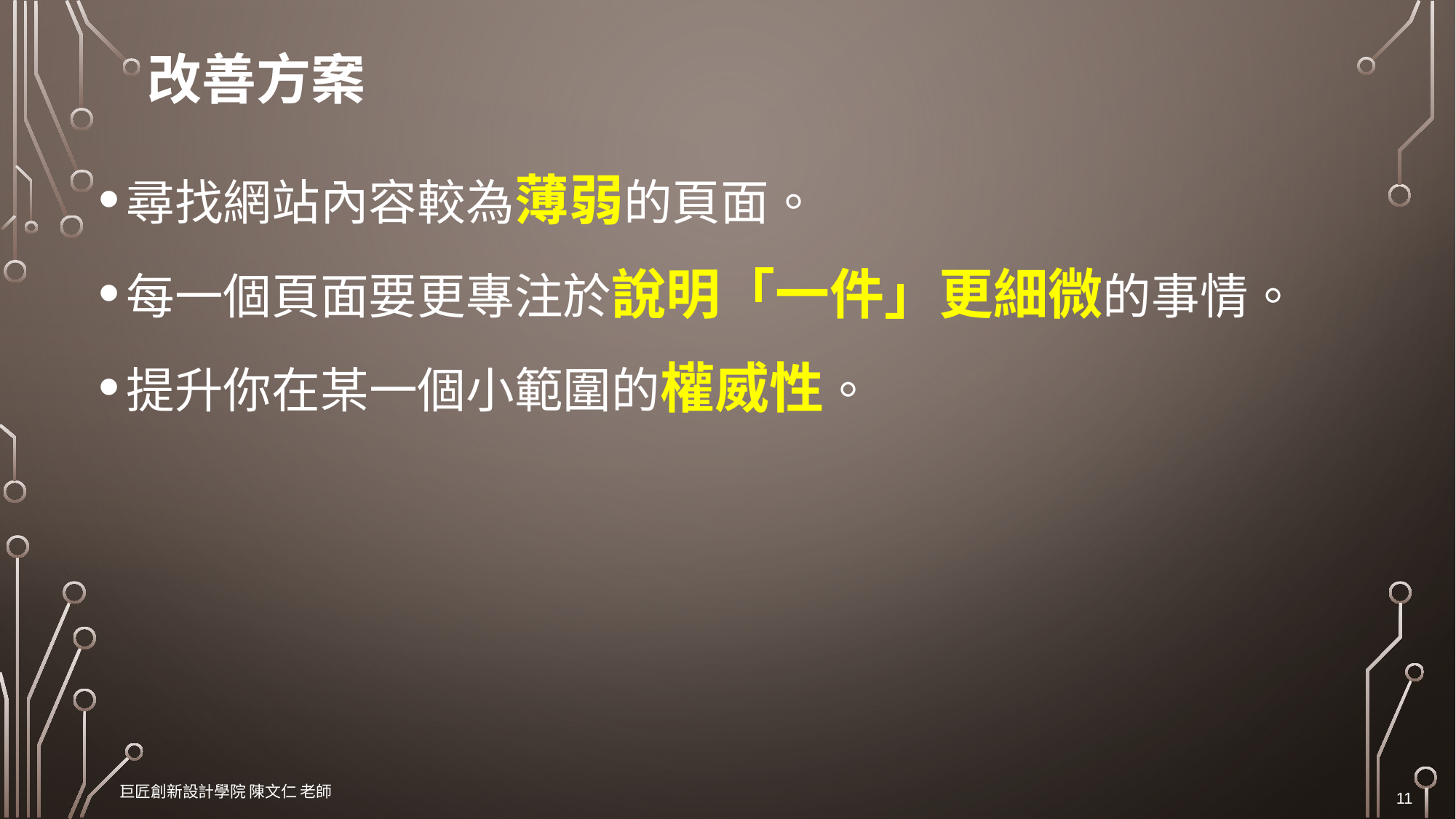

# 改善方案
尋找網站內容較為薄弱的頁面。
每一個頁面要更專注於說明「一件」更細微的事情。
提升你在某一個小範圍的權威性。
巨匠創新設計學院 陳文仁 老師
11